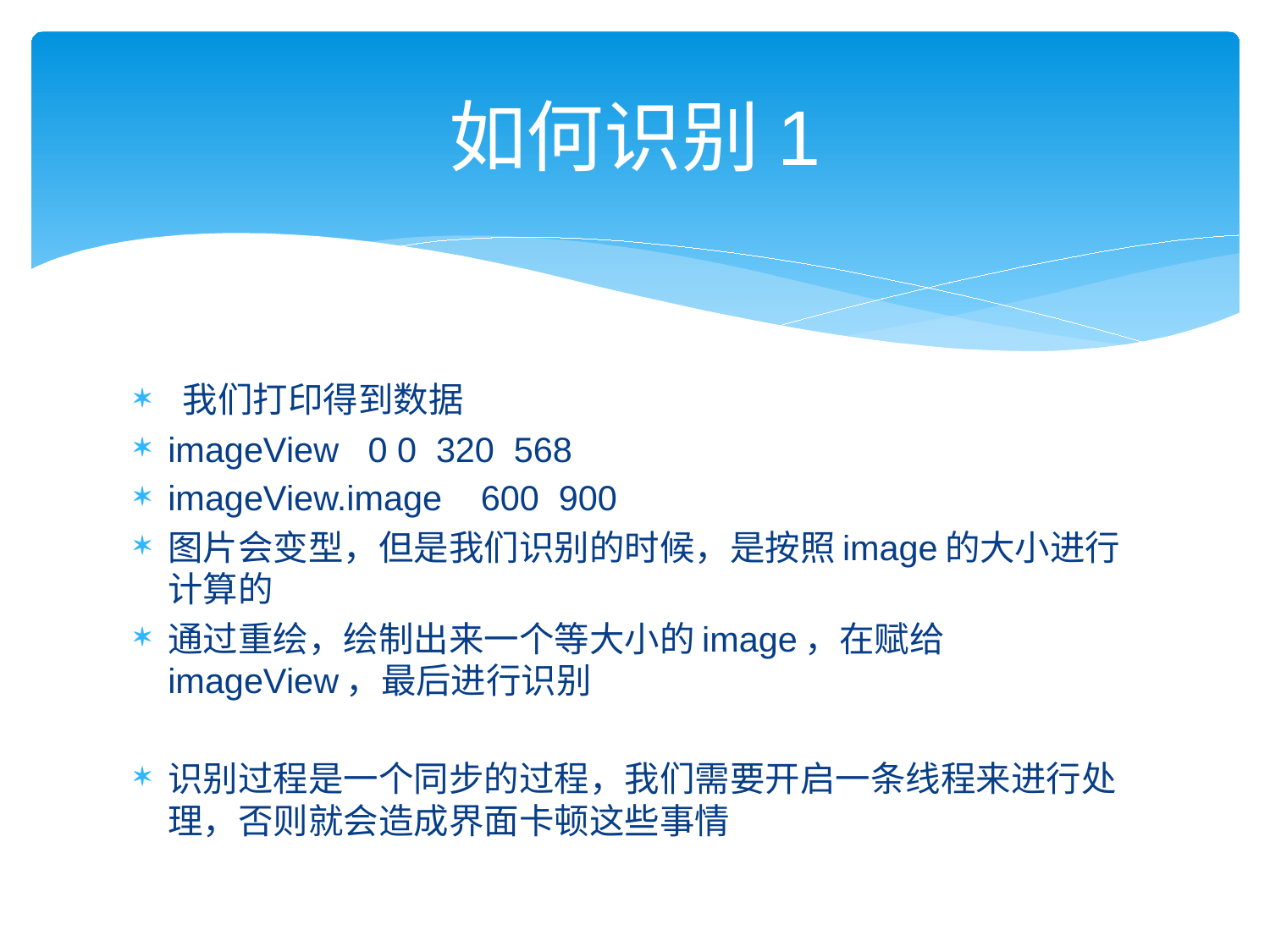

# 如何识别1
 我们打印得到数据
imageView   0 0  320  568
imageView.image    600  900
图片会变型，但是我们识别的时候，是按照image的大小进行计算的
通过重绘，绘制出来一个等大小的image，在赋给imageView，最后进行识别

识别过程是一个同步的过程，我们需要开启一条线程来进行处理，否则就会造成界面卡顿这些事情